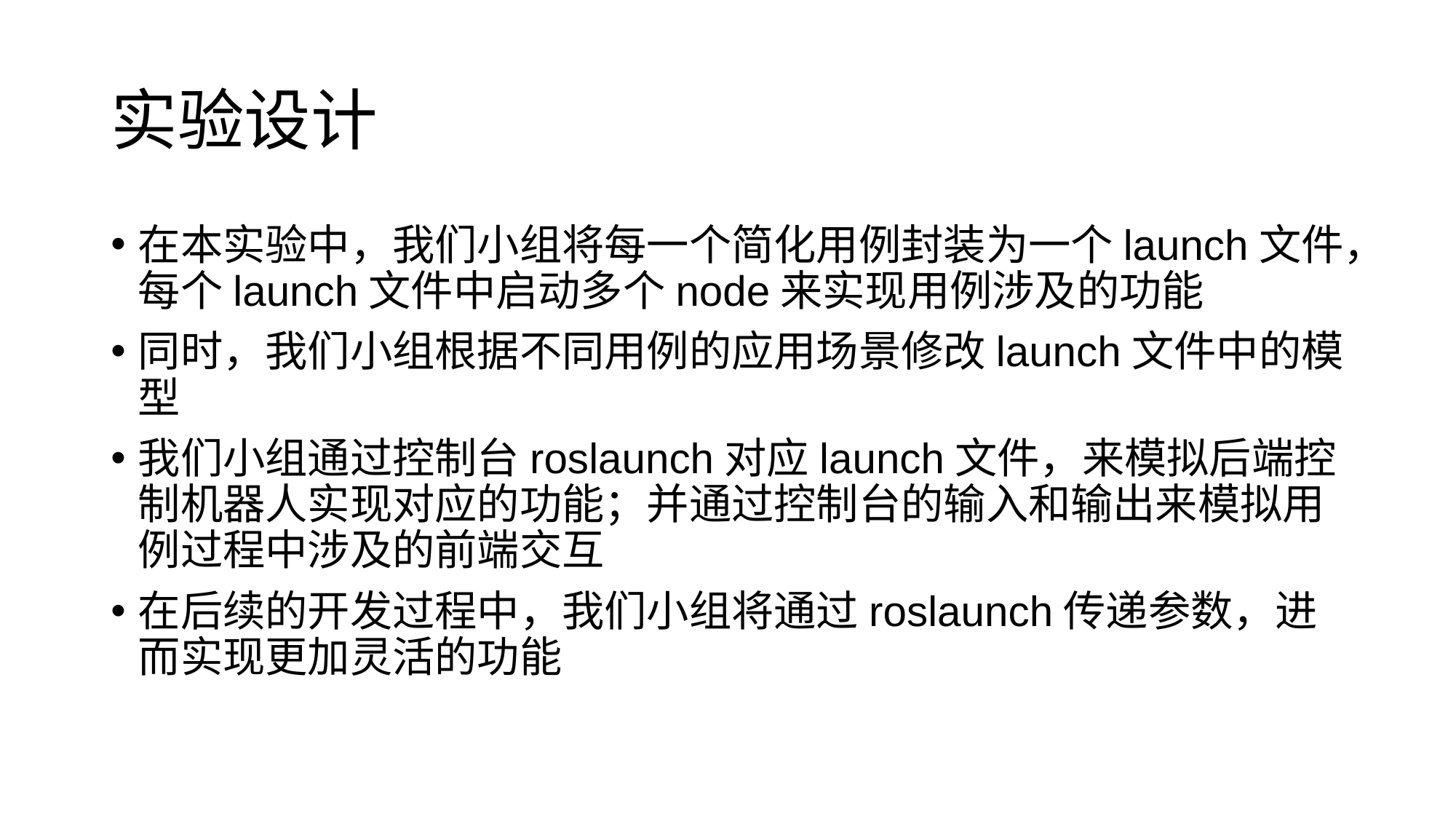

# 实验设计
在本实验中，我们小组将每一个简化用例封装为一个launch文件，每个launch文件中启动多个node来实现用例涉及的功能
同时，我们小组根据不同用例的应用场景修改launch文件中的模型
我们小组通过控制台roslaunch对应launch文件，来模拟后端控制机器人实现对应的功能；并通过控制台的输入和输出来模拟用例过程中涉及的前端交互
在后续的开发过程中，我们小组将通过roslaunch传递参数，进而实现更加灵活的功能